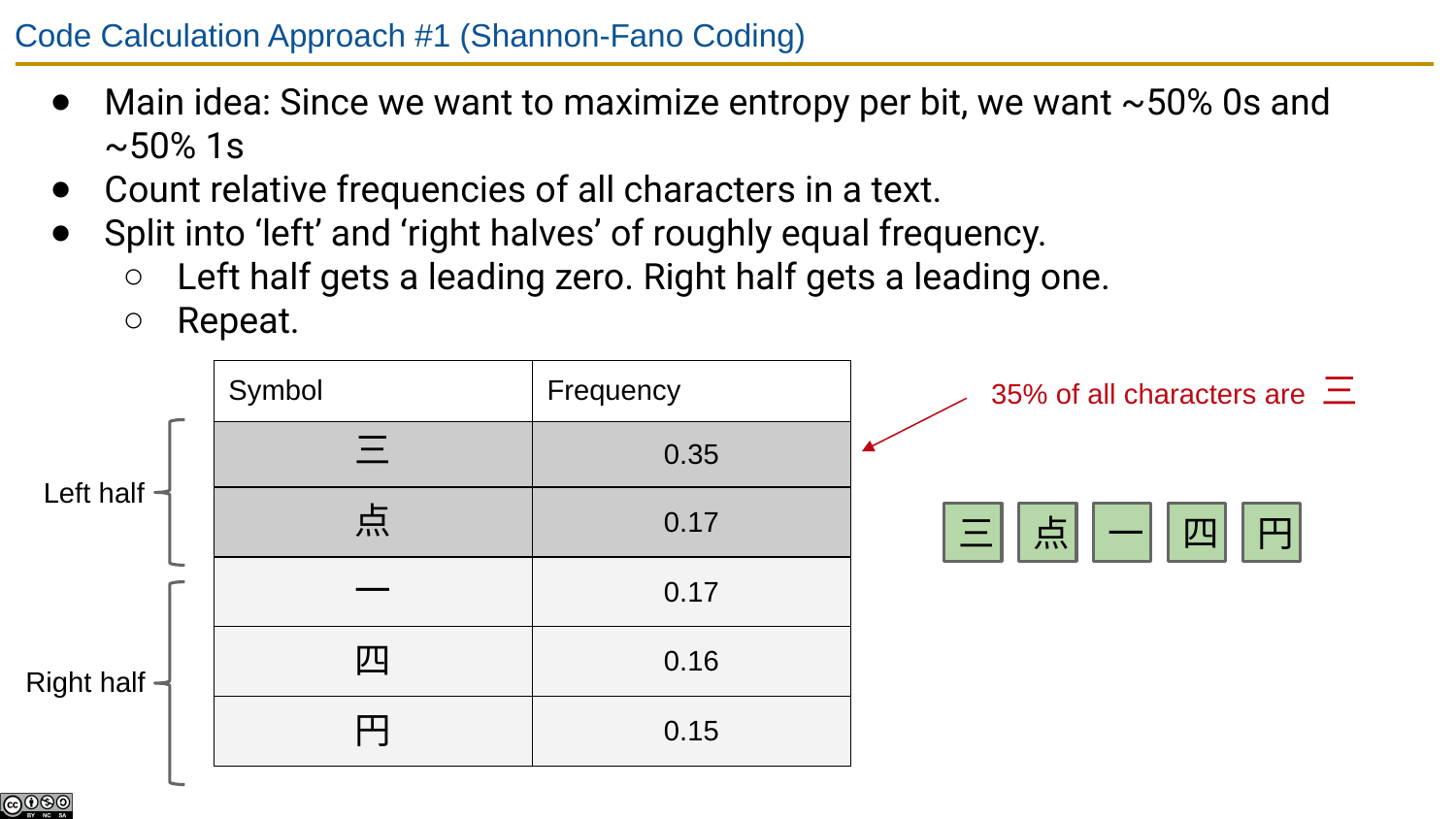

# Code Calculation Approach #1 (Shannon-Fano Coding)
Main idea: Since we want to maximize entropy per bit, we want ~50% 0s and ~50% 1s
Count relative frequencies of all characters in a text.
Split into ‘left’ and ‘right halves’ of roughly equal frequency.
Left half gets a leading zero. Right half gets a leading one.
Repeat.
35% of all characters are 三
| Symbol | Frequency |
| --- | --- |
| 三 | 0.35 |
| 点 | 0.17 |
| 一 | 0.17 |
| 四 | 0.16 |
| 円 | 0.15 |

Left half
三
点
一
四
円

Right half